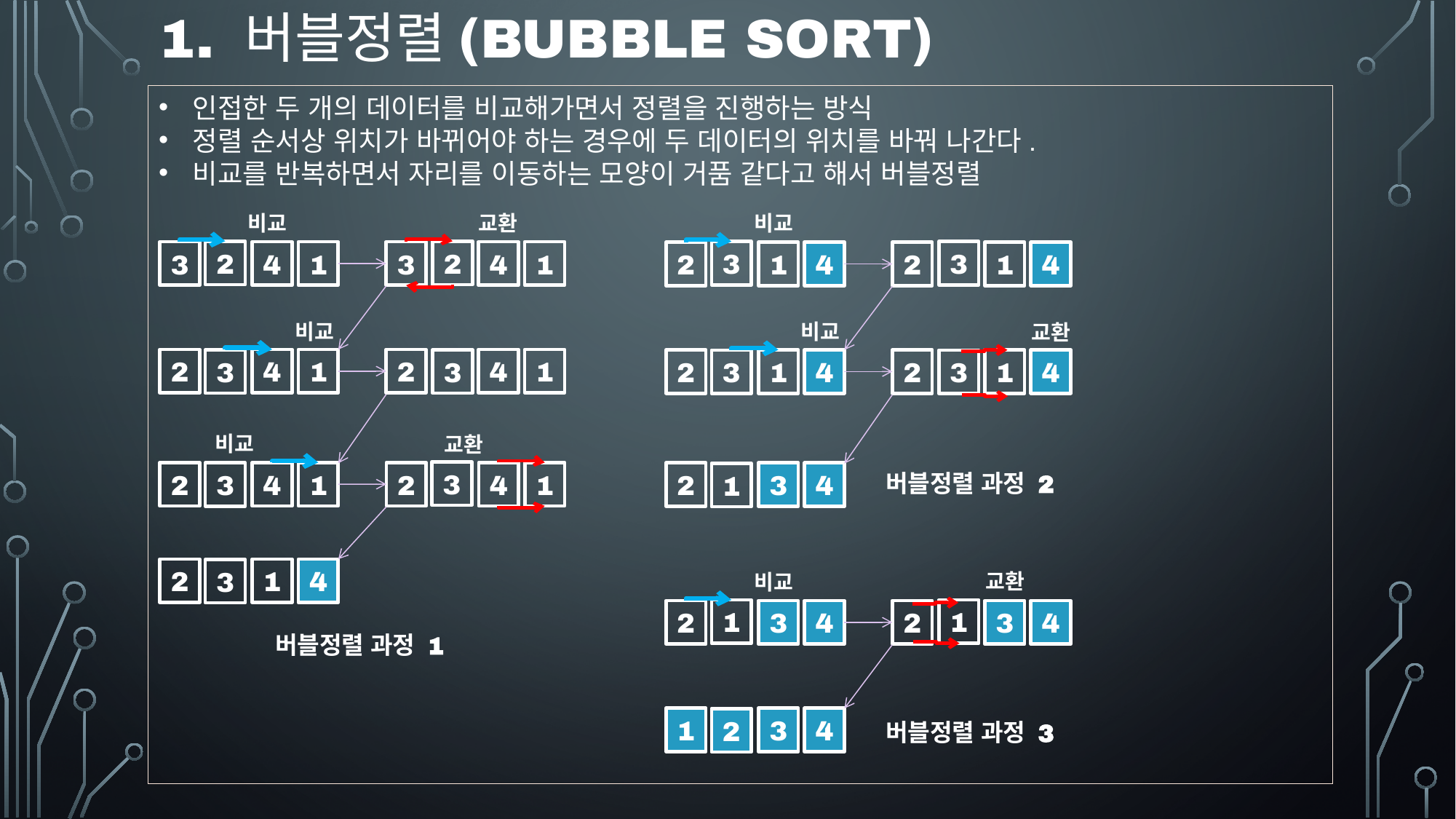

# 1. 버블정렬(Bubble Sort)
인접한 두 개의 데이터를 비교해가면서 정렬을 진행하는 방식
정렬 순서상 위치가 바뀌어야 하는 경우에 두 데이터의 위치를 바꿔 나간다.
비교를 반복하면서 자리를 이동하는 모양이 거품 같다고 해서 버블정렬

비교
교환
2
3
4
1
2
3
4
1
비교
2
4
1
3
2
4
1
3
비교
교환
3
2
4
1
2
4
1
3
2
1
4
3
비교
3
2
1
4
3
2
1
4
비교
교환
2
1
4
3
2
1
4
3
2
3
4
1
버블정렬 과정 2
교환
비교
1
2
3
4
1
2
3
4
1
3
4
2
버블정렬 과정 1
버블정렬 과정 3